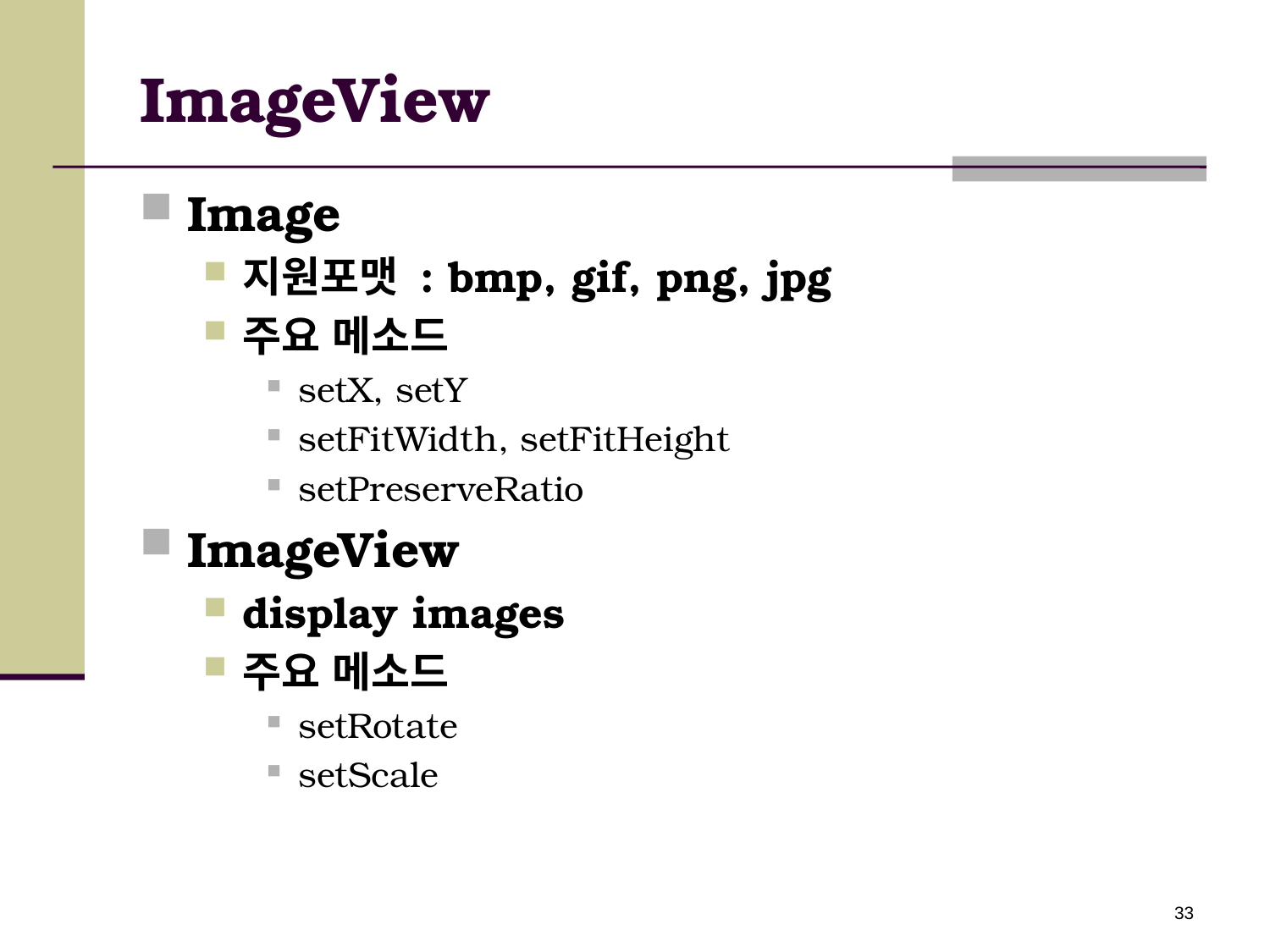

# ImageView
Image
지원포맷 : bmp, gif, png, jpg
주요 메소드
setX, setY
setFitWidth, setFitHeight
setPreserveRatio
ImageView
display images
주요 메소드
setRotate
setScale

33